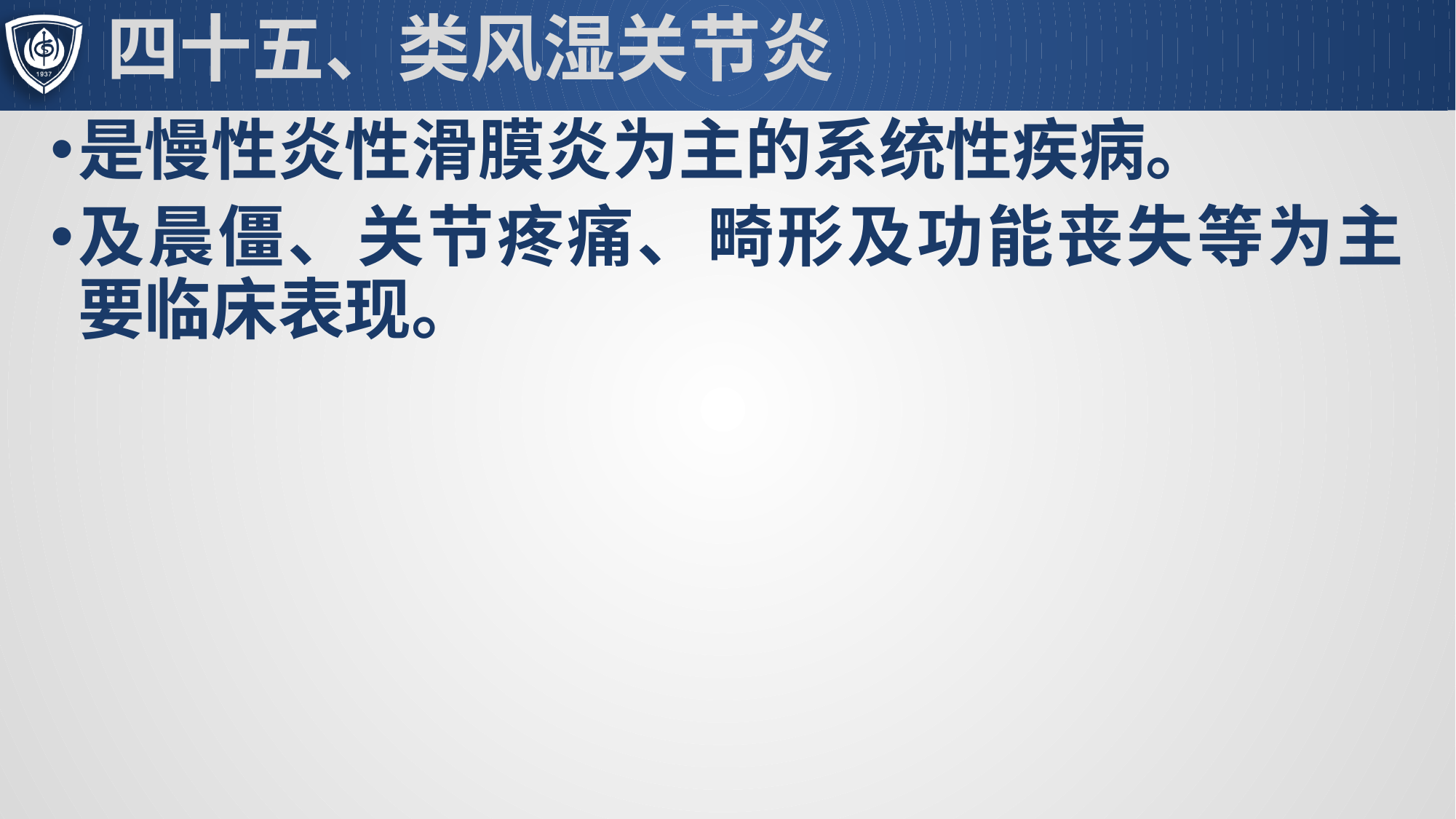

# 四十五、类风湿关节炎
是慢性炎性滑膜炎为主的系统性疾病。
及晨僵、关节疼痛、畸形及功能丧失等为主要临床表现。